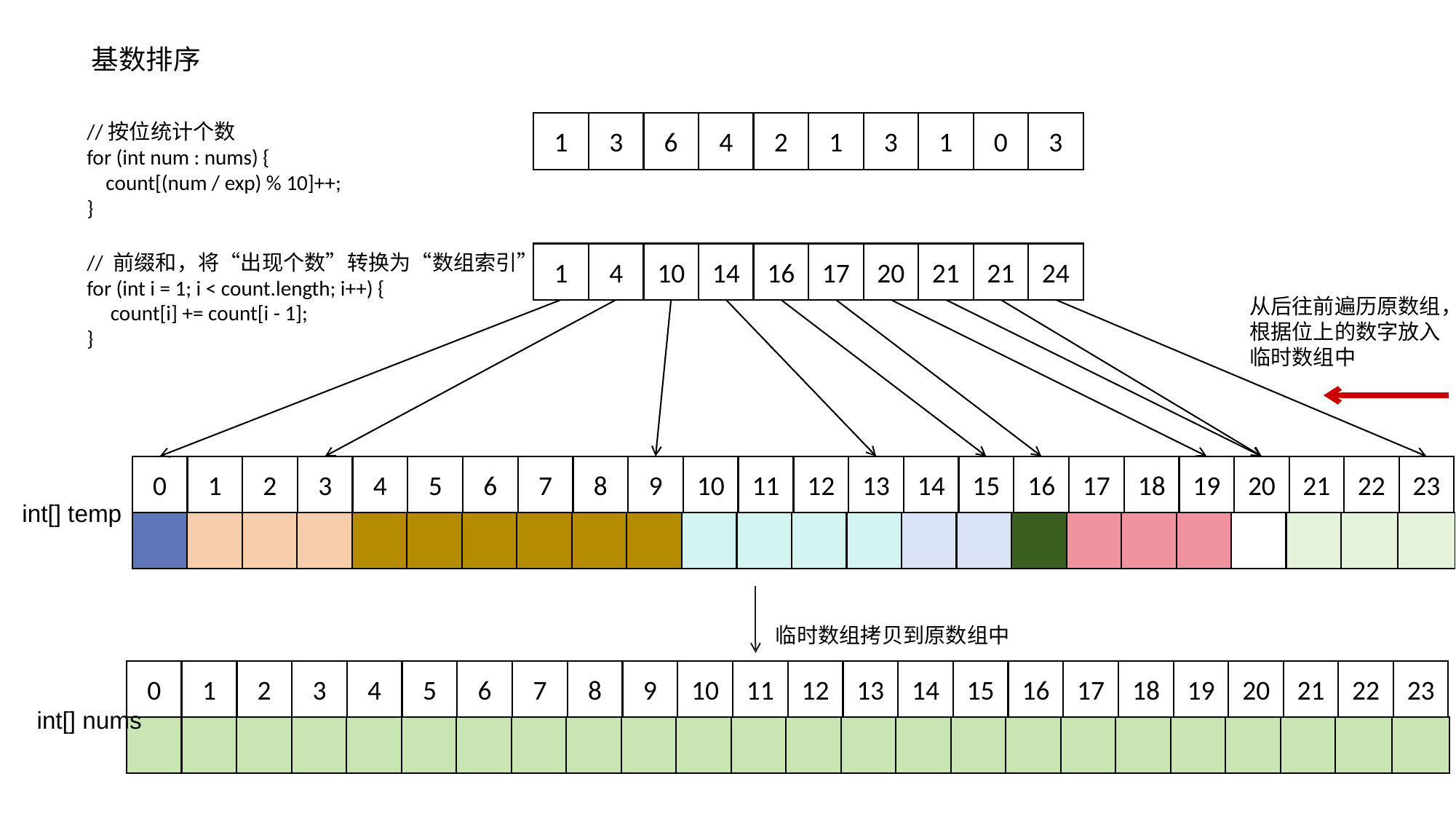

基数排序
//按位统计个数
for (int num : nums) {
    count[(num / exp) % 10]++;
}
1
3
6
4
2
1
3
1
0
3
// 前缀和，将“出现个数”转换为“数组索引”
for (int i = 1; i < count.length; i++) {
     count[i] += count[i - 1];
}
1
4
10
14
16
17
20
21
21
24
从后往前遍历原数组，根据位上的数字放入临时数组中
0
1
2
3
4
5
6
7
8
9
10
11
12
13
14
15
16
17
18
19
20
21
22
23
int[] temp

临时数组拷贝到原数组中
0
1
2
3
4
5
6
7
8
9
10
11
12
13
14
15
16
17
18
19
20
21
22
23
int[] nums